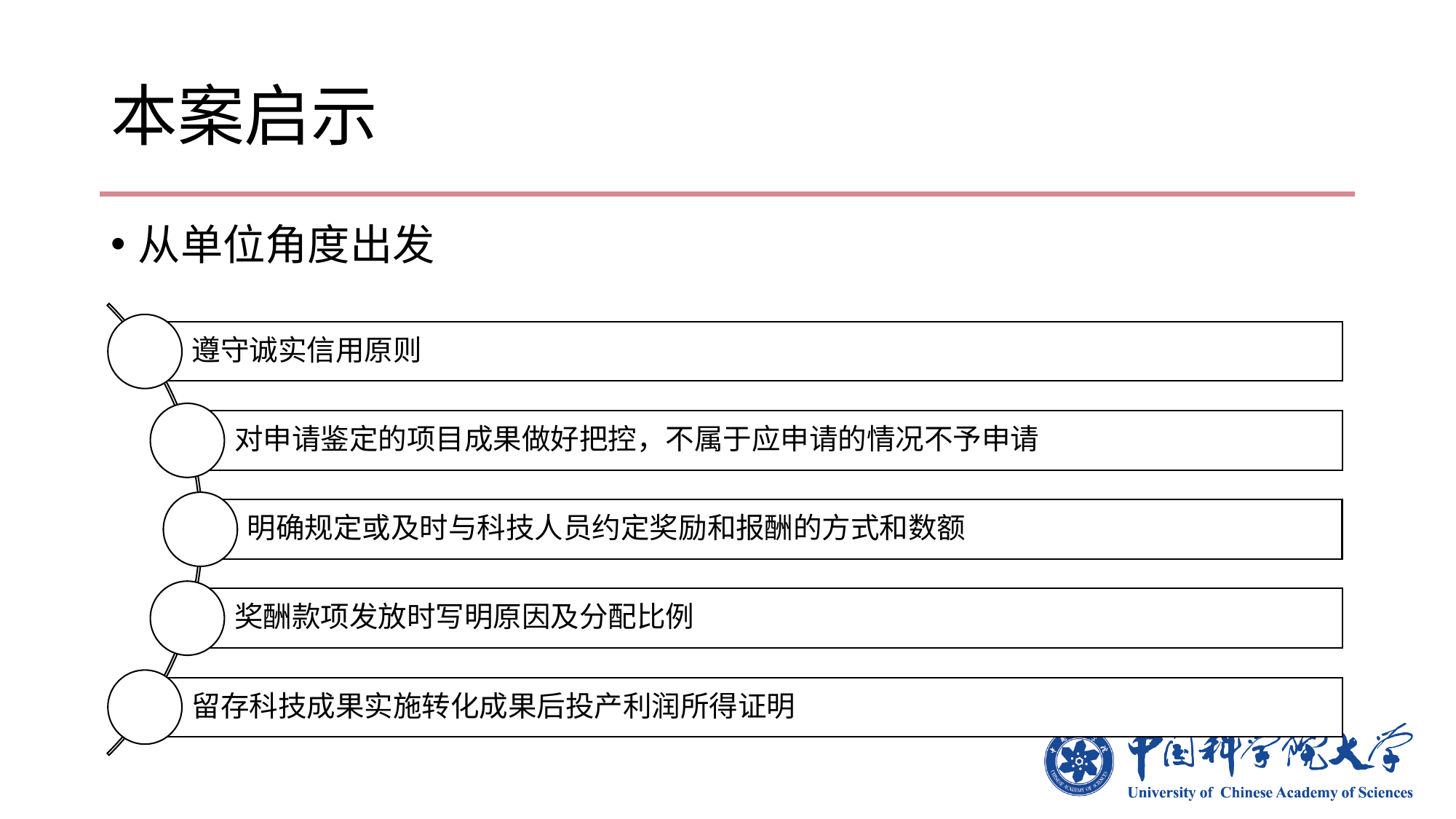

# 本案启示
从单位角度出发
遵守诚实信用原则
对申请鉴定的项目成果做好把控，不属于应申请的情况不予申请
明确规定或及时与科技人员约定奖励和报酬的方式和数额
奖酬款项发放时写明原因及分配比例
留存科技成果实施转化成果后投产利润所得证明